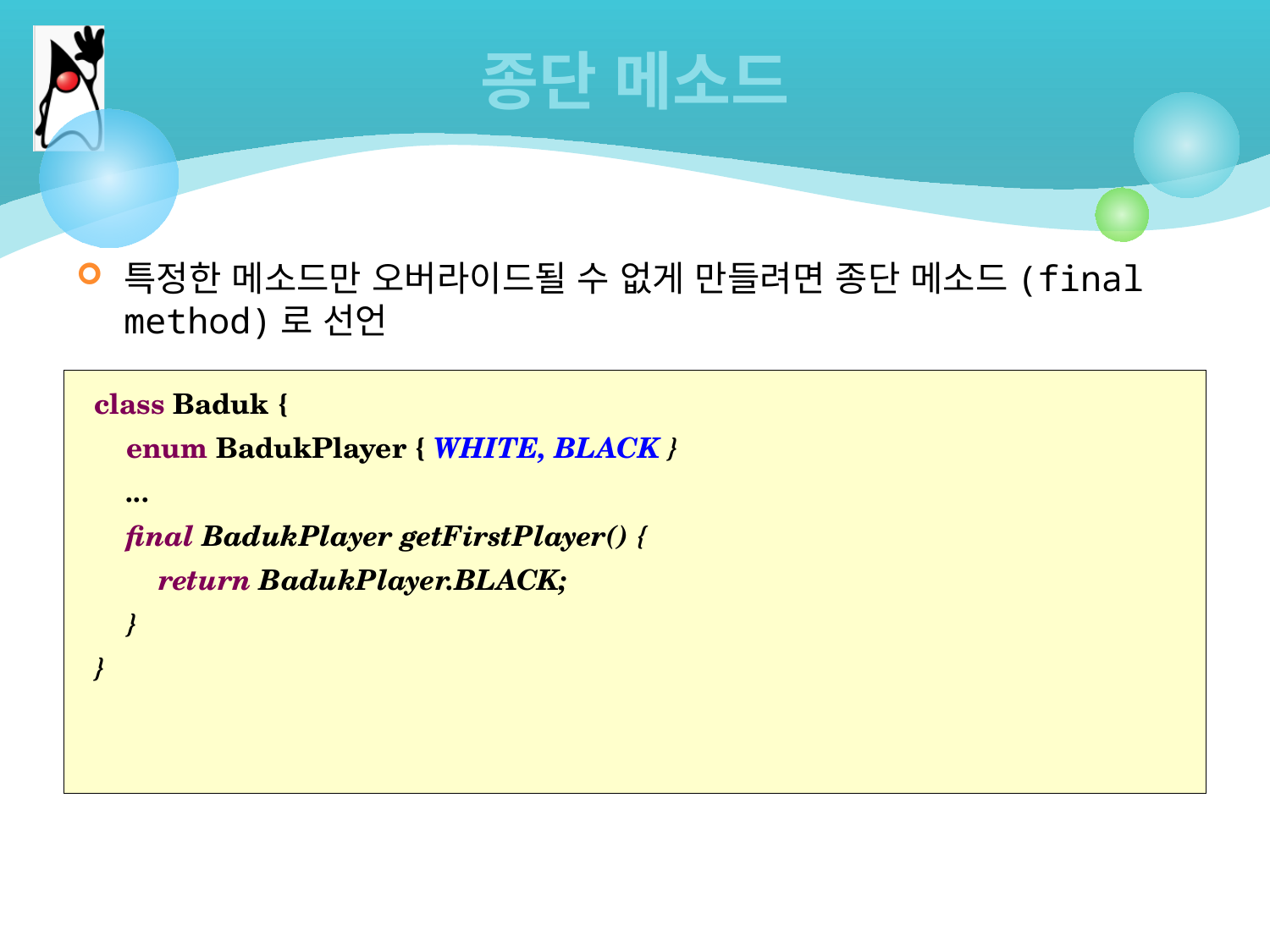

# 종단 메소드
특정한 메소드만 오버라이드될 수 없게 만들려면 종단 메소드(final method)로 선언
class Baduk {
    enum BadukPlayer { WHITE, BLACK }
    ...
    final BadukPlayer getFirstPlayer() {
        return BadukPlayer.BLACK;
    }
}